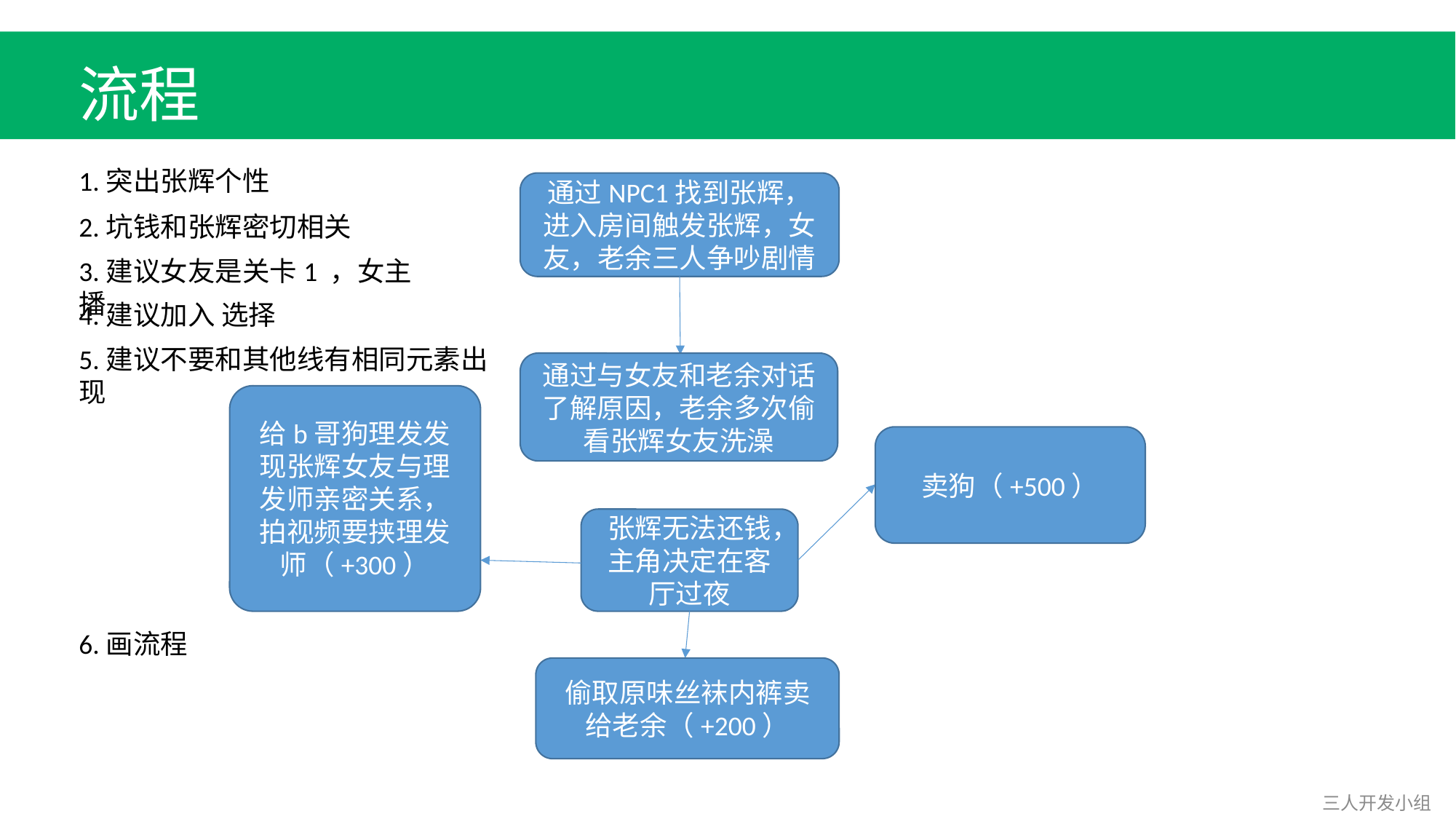

流程
1.突出张辉个性
通过NPC1找到张辉，进入房间触发张辉，女友，老余三人争吵剧情
2.坑钱和张辉密切相关
3.建议女友是关卡1 ，女主播
4.建议加入 选择
5.建议不要和其他线有相同元素出现
通过与女友和老余对话了解原因，老余多次偷看张辉女友洗澡
给b哥狗理发发现张辉女友与理发师亲密关系，拍视频要挟理发师（+300）
卖狗（+500）
张辉无法还钱，主角决定在客厅过夜
6.画流程
偷取原味丝袜内裤卖给老余（+200）
三人开发小组